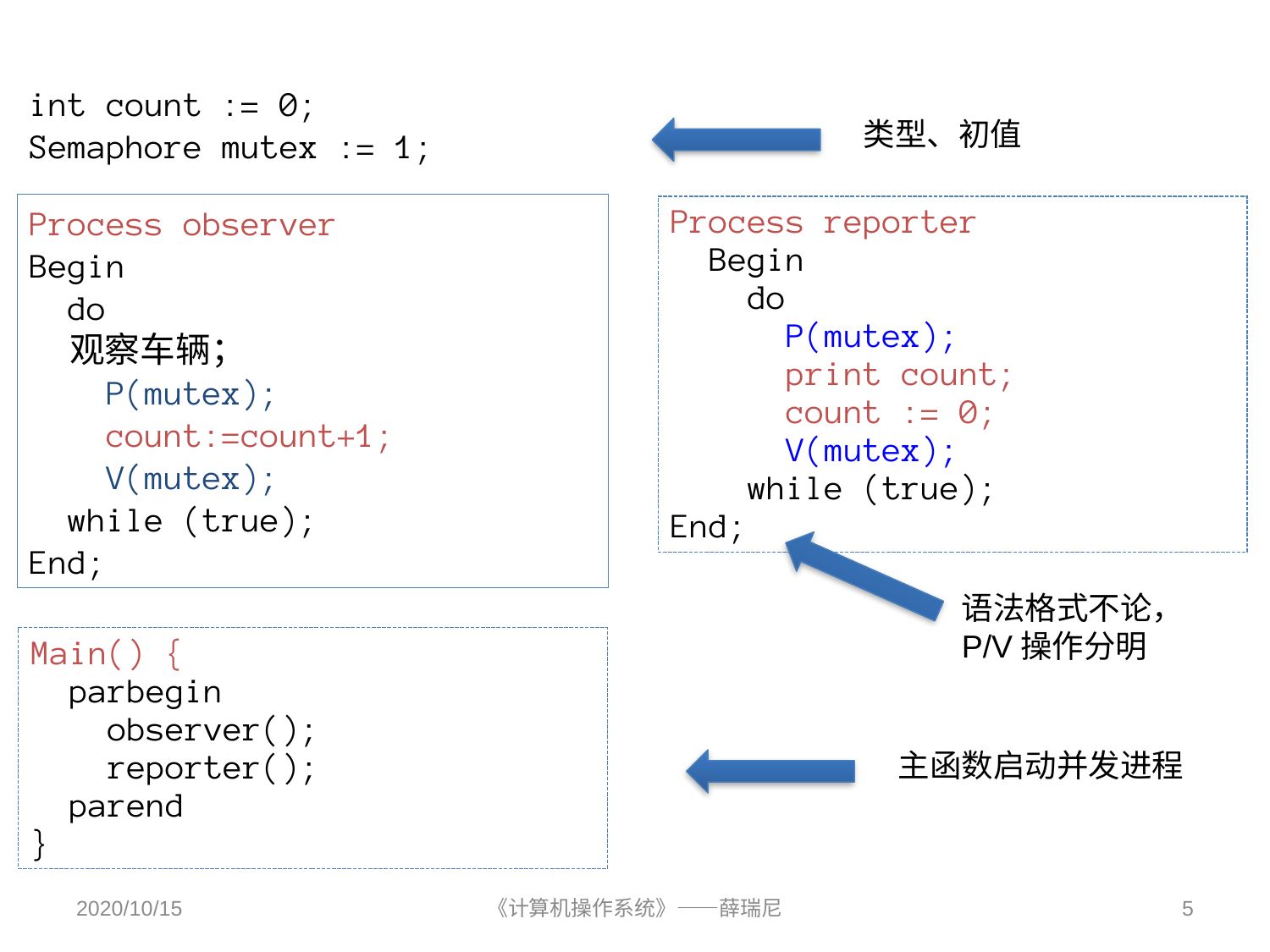

int count := 0;
Semaphore mutex := 1;
类型、初值

Process observer
Begin
  do
    观察车辆；
    P(mutex);
    count:=count+1;
    V(mutex);
  while (true);
End;
Process reporter
  Begin
    do
      P(mutex);
      print count;
      count := 0;
      V(mutex);
    while (true);
End;

语法格式不论，
P/V操作分明
Main() {
  parbegin
    observer();
    reporter();
  parend
}
主函数启动并发进程

2020/10/15
《计算机操作系统》——薛瑞尼
5